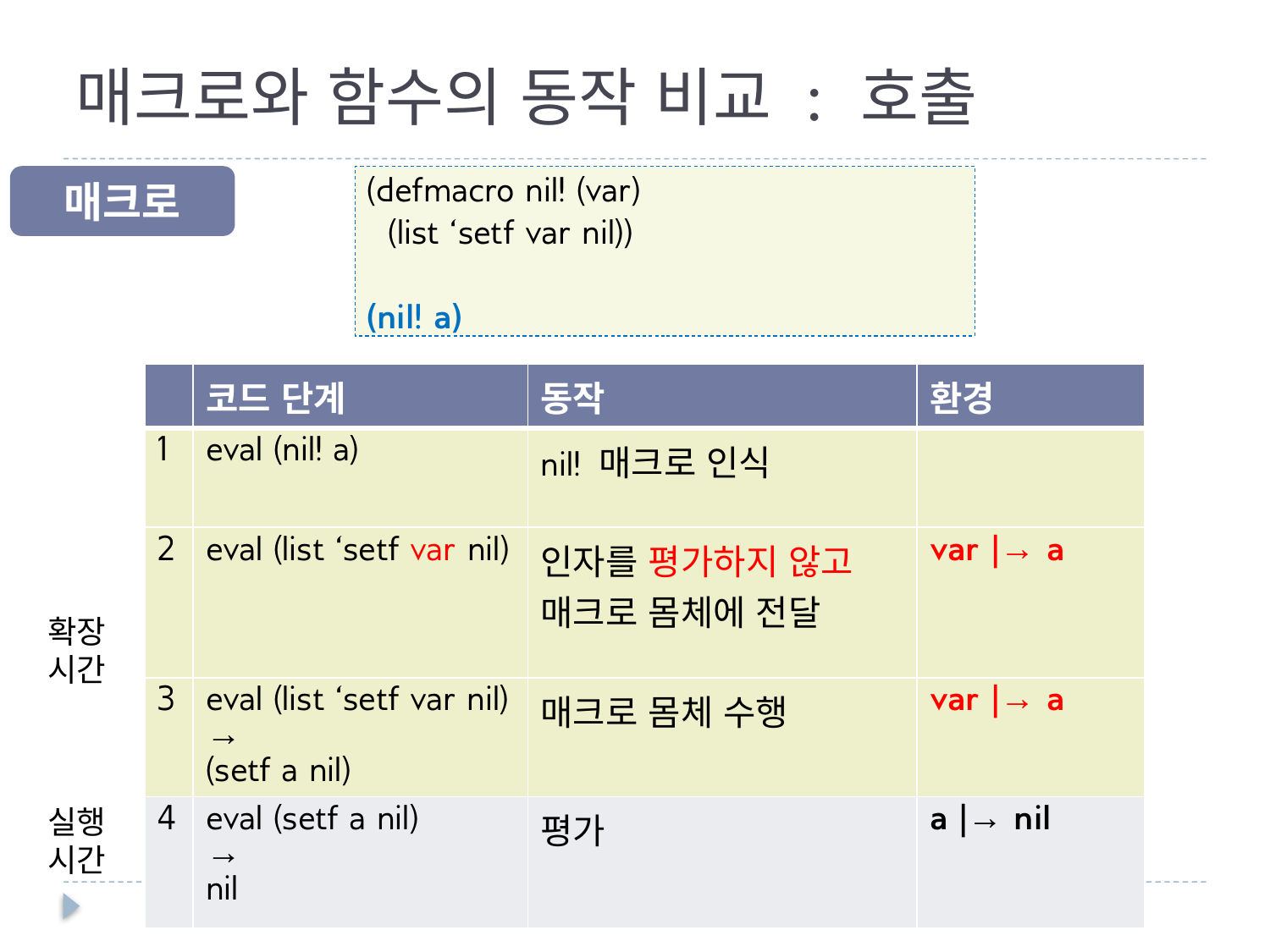

# 매크로와 함수의 동작 비교 : 호출
매크로
(defmacro nil! (var)
  (list ‘setf var nil))

(nil! a)
|  | 코드 단계 | 동작 | 환경 |
| --- | --- | --- | --- |
| 1 | eval (nil! a) | nil! 매크로 인식 |  |
| 2 | eval (list ‘setf var nil) | 인자를 평가하지 않고 매크로 몸체에 전달 | var |→ a |
| 3 | eval (list ‘setf var nil) → (setf a nil) | 매크로 몸체 수행 | var |→ a |
| 4 | eval (setf a nil) → nil | 평가 | a |→ nil |
확장시간
실행시간